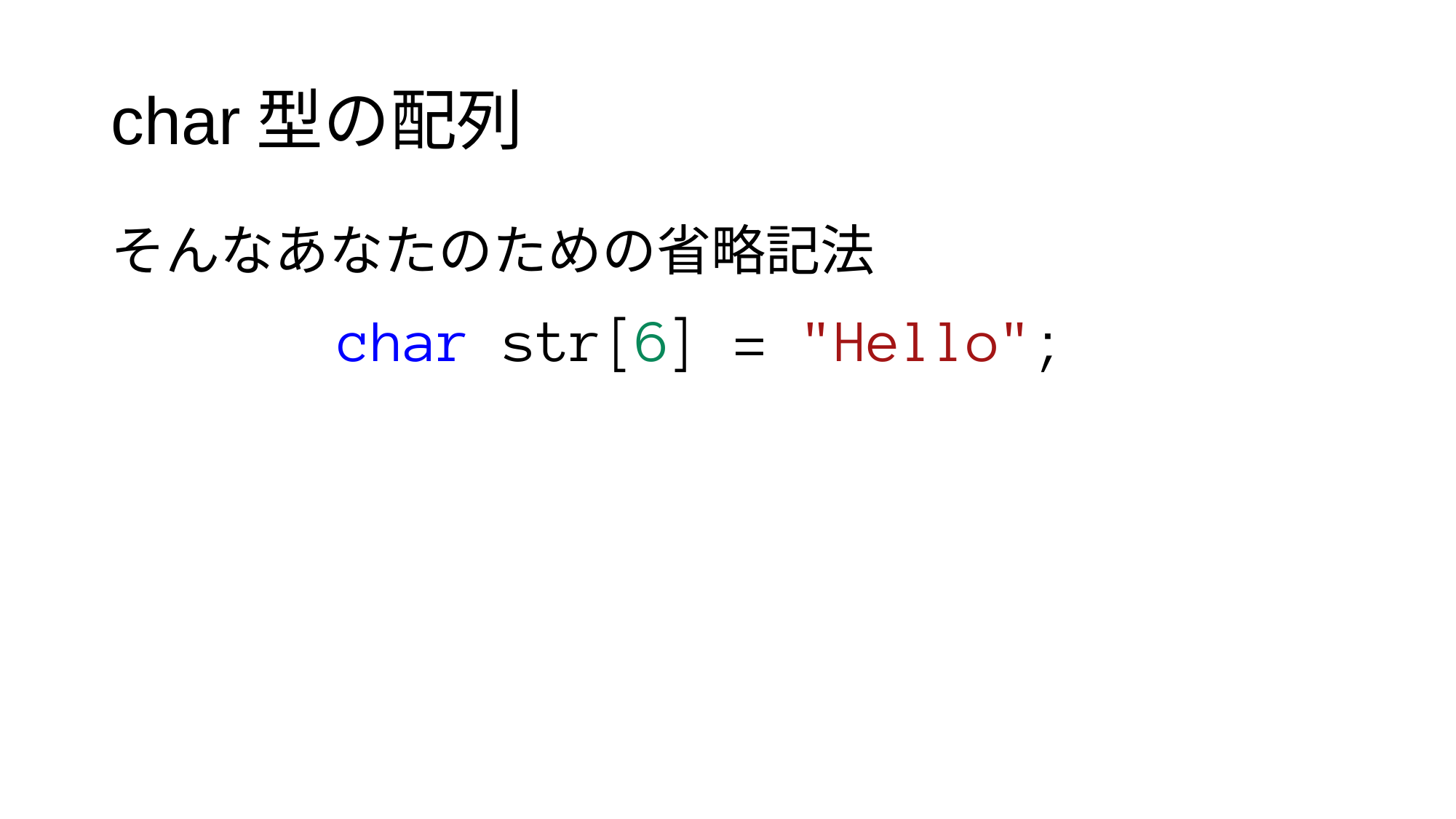

# char型の配列
そんなあなたのための省略記法

char str[6] = "Hello";